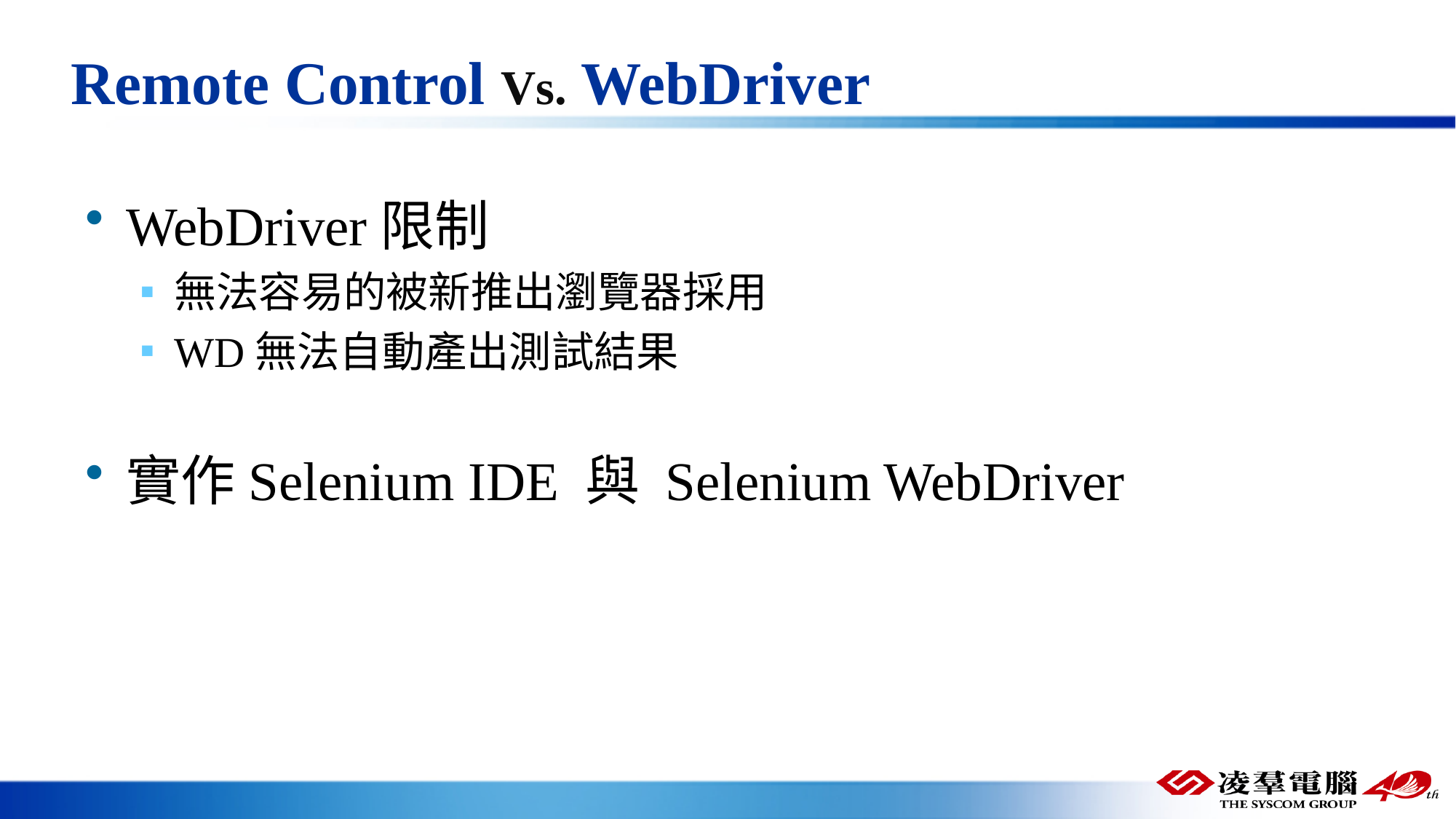

# Remote Control Vs. WebDriver
WebDriver限制
無法容易的被新推出瀏覽器採用
WD無法自動產出測試結果

實作Selenium IDE 與 Selenium WebDriver